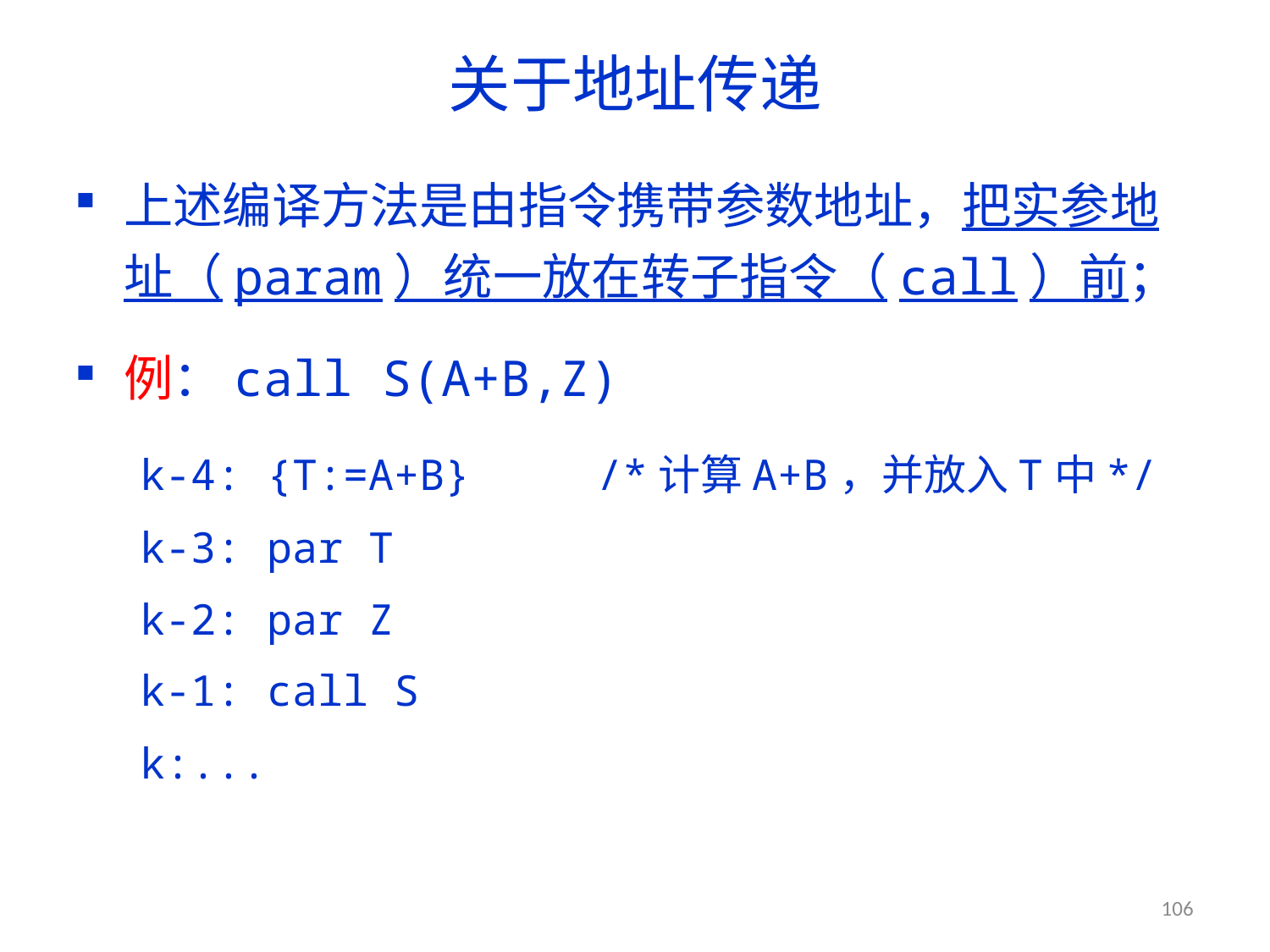

# 关于地址传递
上述编译方法是由指令携带参数地址，把实参地址（param）统一放在转子指令（call）前；
例：call S(A+B,Z)
k-4: {T:=A+B}     /*计算A+B，并放入T中*/
k-3: par T
k-2: par Z
k-1: call S
k:...
106